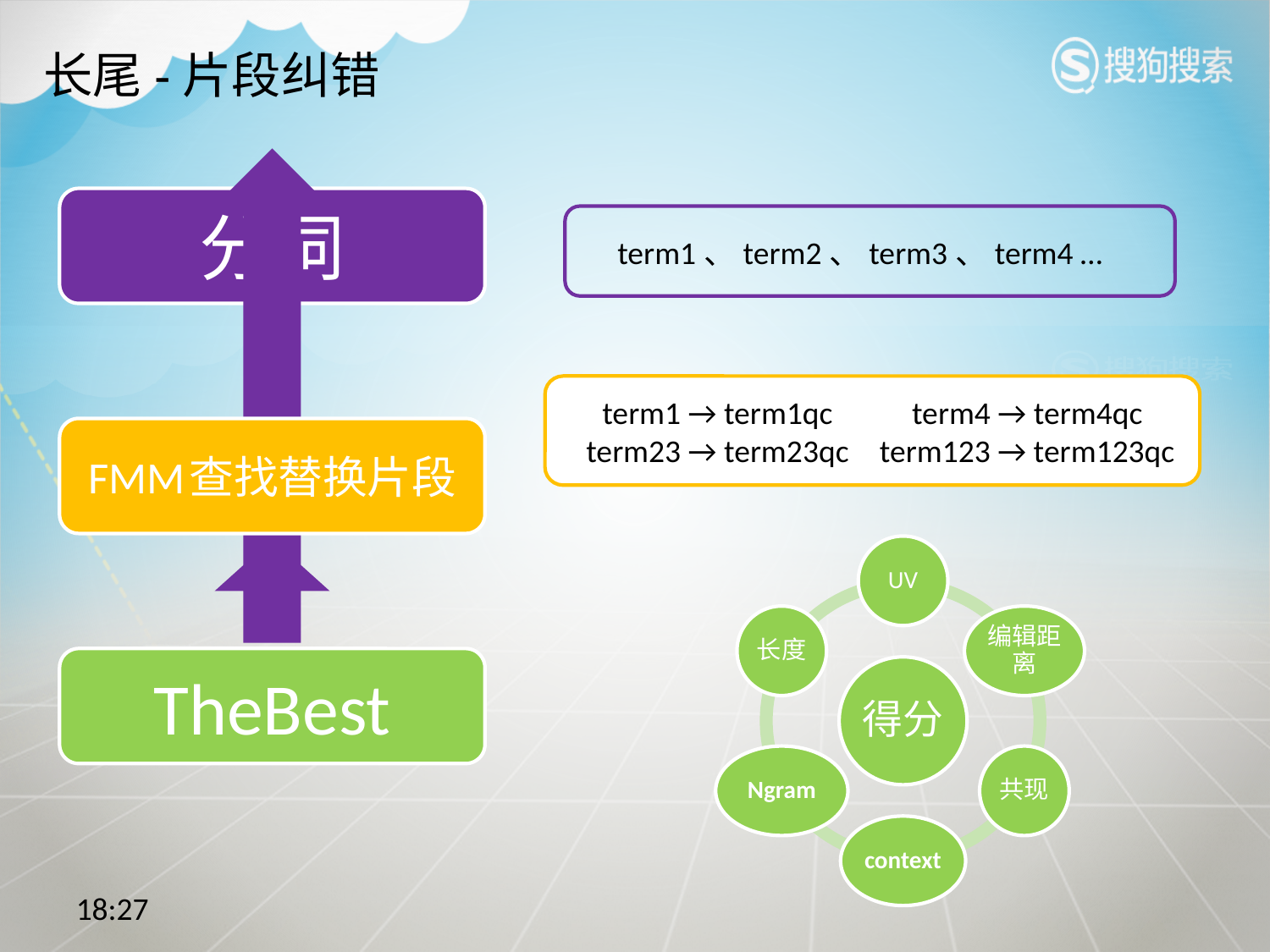

# 长尾-片段纠错
分词
FMM查找替换片段
TheBest

term1、term2、term3、term4 …
term1 → term1qc
term23 → term23qc
term4 → term4qc
term123 → term123qc
得分
UV
编辑距离
共现
context
Ngram
长度
18:27